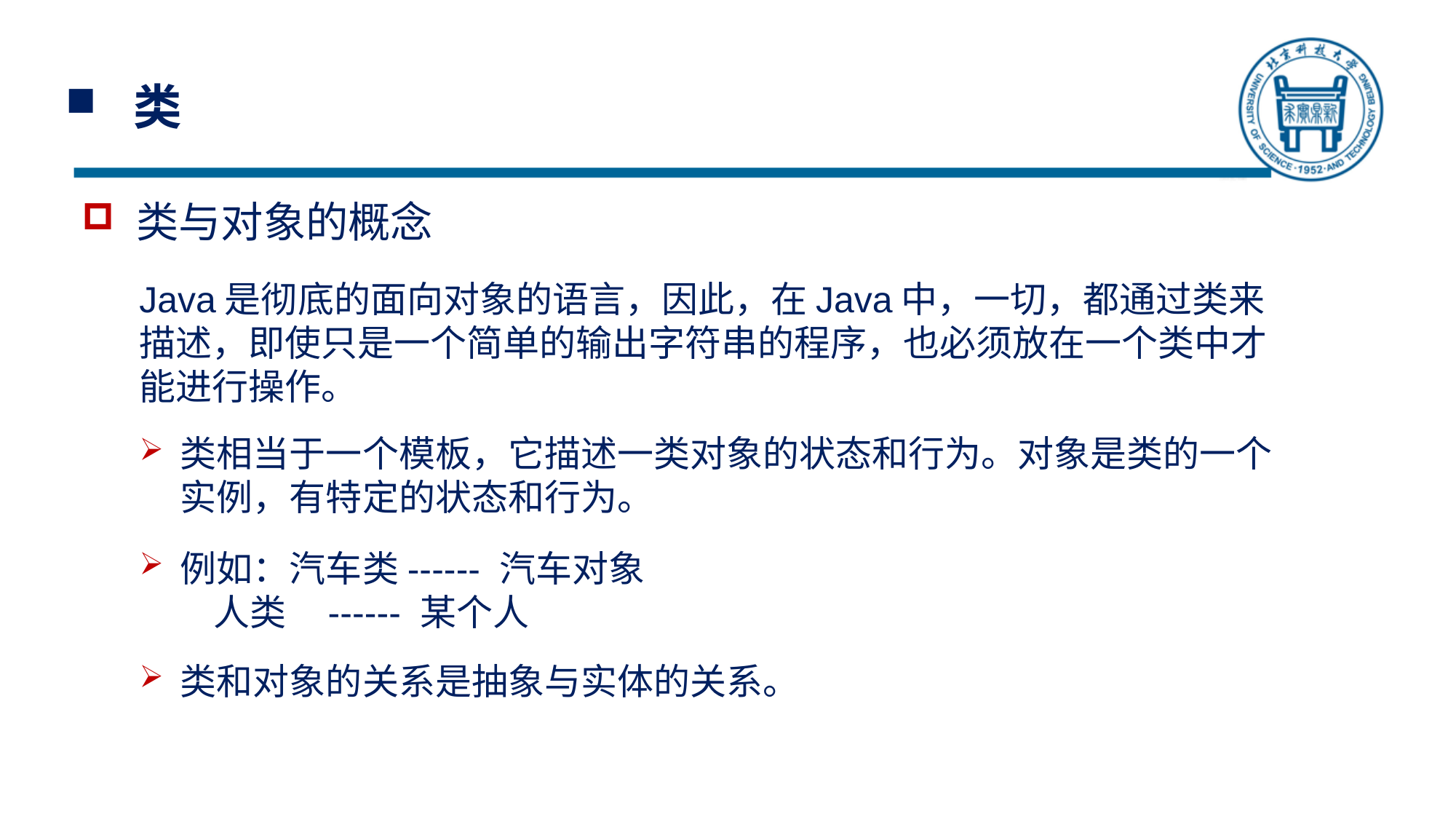

# 类
类与对象的概念
Java是彻底的面向对象的语言，因此，在Java中，一切，都通过类来描述，即使只是一个简单的输出字符串的程序，也必须放在一个类中才能进行操作。
类相当于一个模板，它描述一类对象的状态和行为。对象是类的一个实例，有特定的状态和行为。
例如：汽车类------ 汽车对象
        人类    ------ 某个人
类和对象的关系是抽象与实体的关系。